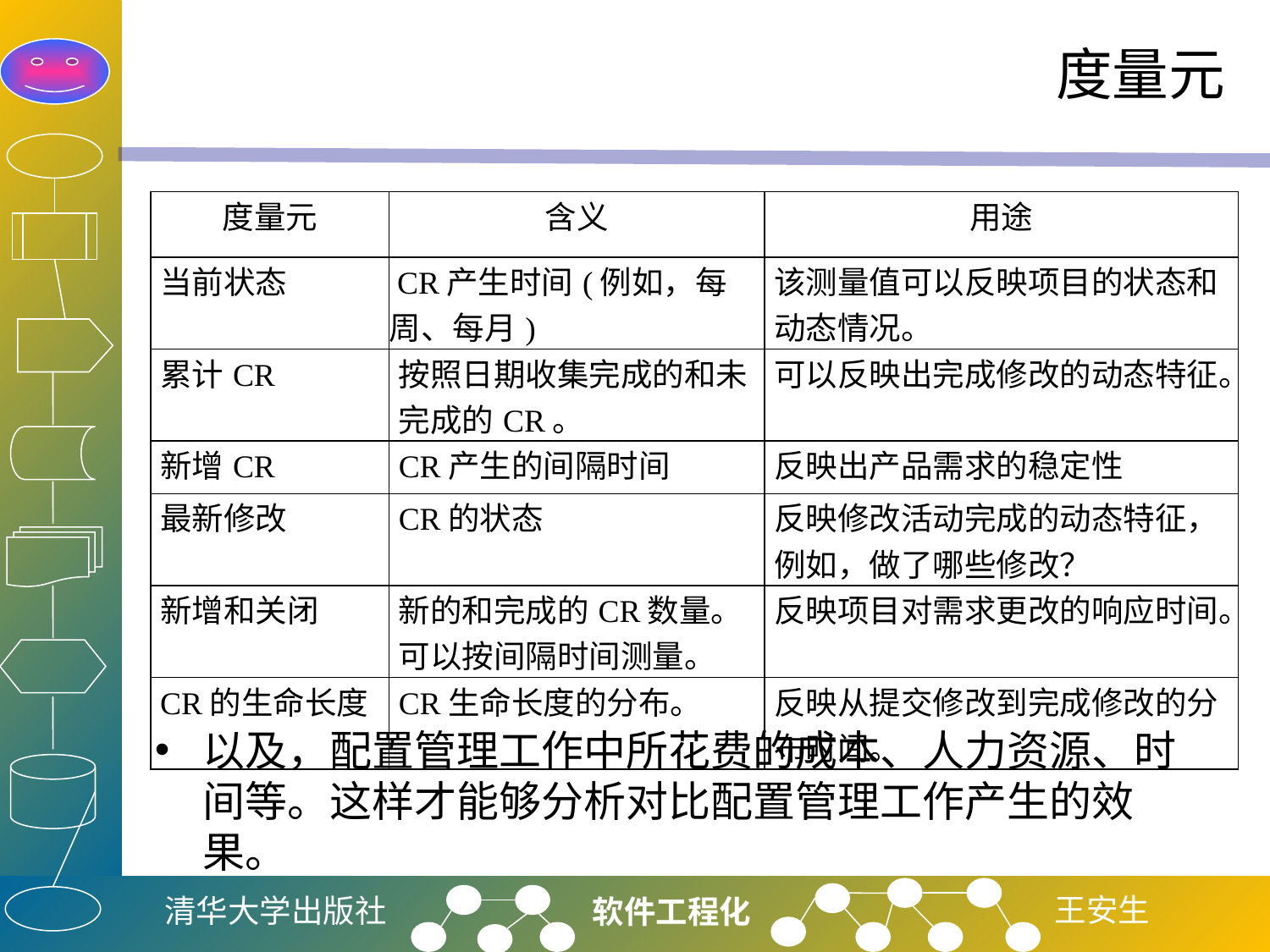

# 度量元
| 度量元 | 含义 | 用途 |
| --- | --- | --- |
| 当前状态 | CR产生时间(例如，每周、每月) | 该测量值可以反映项目的状态和动态情况。 |
| 累计CR | 按照日期收集完成的和未完成的CR。 | 可以反映出完成修改的动态特征。 |
| 新增CR | CR产生的间隔时间 | 反映出产品需求的稳定性 |
| 最新修改 | CR的状态 | 反映修改活动完成的动态特征，例如，做了哪些修改？ |
| 新增和关闭 | 新的和完成的CR数量。可以按间隔时间测量。 | 反映项目对需求更改的响应时间。 |
| CR的生命长度 | CR生命长度的分布。 | 反映从提交修改到完成修改的分布时间。 |
以及，配置管理工作中所花费的成本、人力资源、时间等。这样才能够分析对比配置管理工作产生的效果。